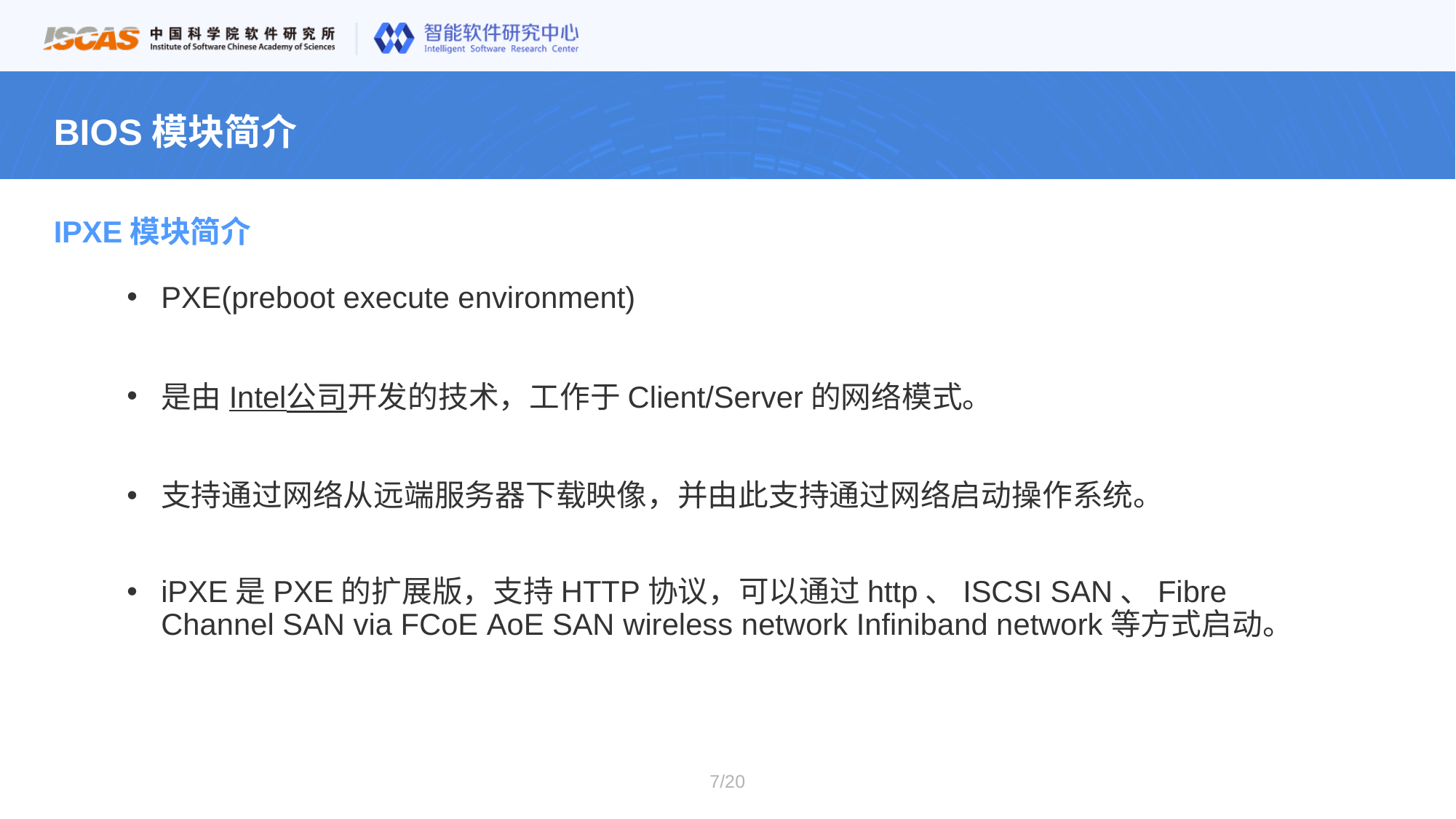

BIOS模块简介

IPXE模块简介
PXE(preboot execute environment)

是由Intel公司开发的技术，工作于Client/Server的网络模式。

支持通过网络从远端服务器下载映像，并由此支持通过网络启动操作系统。

iPXE是PXE的扩展版，支持HTTP协议，可以通过http、ISCSI SAN、Fibre Channel SAN via FCoE AoE SAN wireless network Infiniband network等方式启动。
7/20